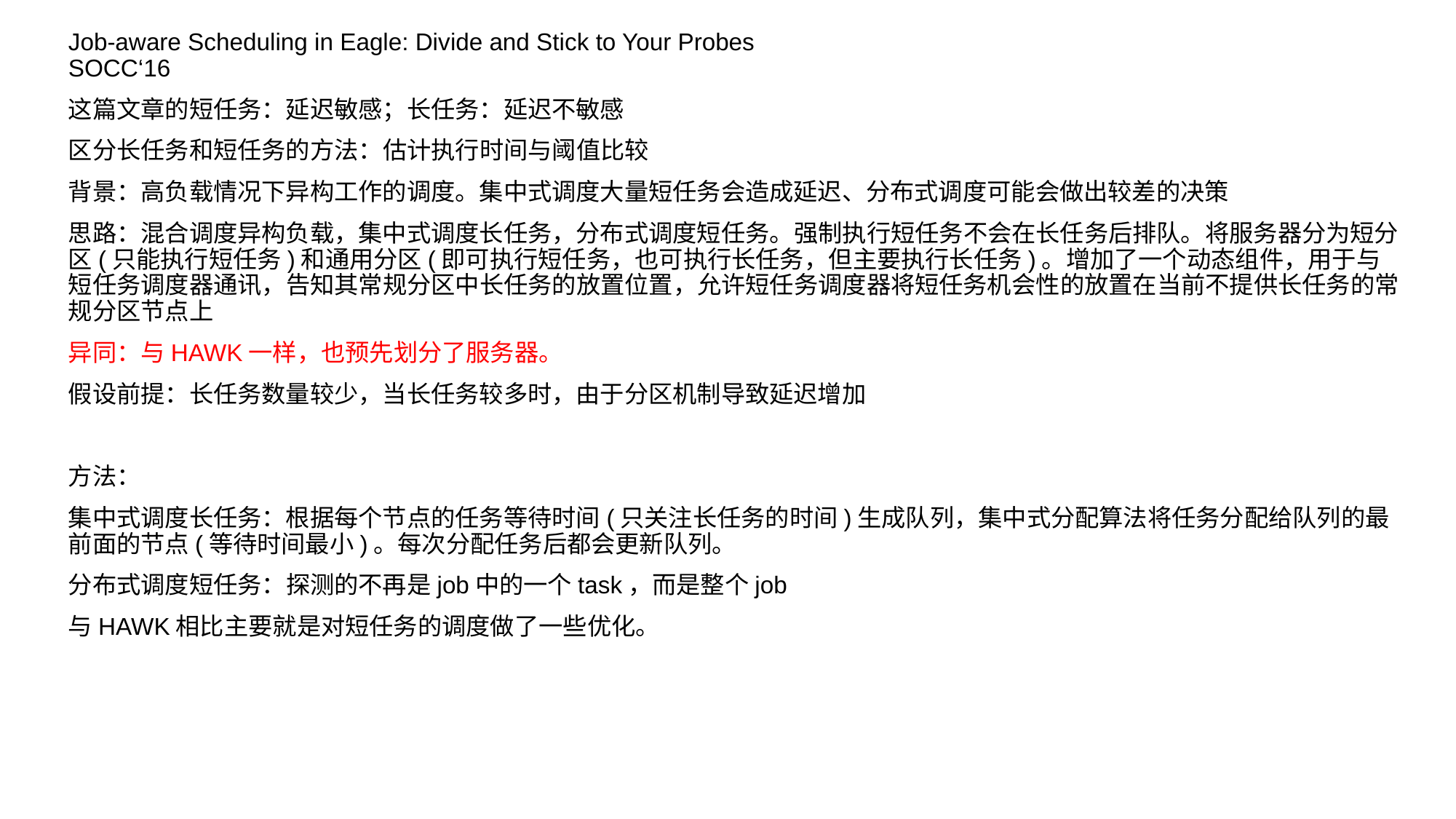

Job-aware Scheduling in Eagle: Divide and Stick to Your Probes
SOCC‘16
这篇文章的短任务：延迟敏感；长任务：延迟不敏感
区分长任务和短任务的方法：估计执行时间与阈值比较
背景：高负载情况下异构工作的调度。集中式调度大量短任务会造成延迟、分布式调度可能会做出较差的决策
思路：混合调度异构负载，集中式调度长任务，分布式调度短任务。强制执行短任务不会在长任务后排队。将服务器分为短分区(只能执行短任务)和通用分区(即可执行短任务，也可执行长任务，但主要执行长任务)。增加了一个动态组件，用于与短任务调度器通讯，告知其常规分区中长任务的放置位置，允许短任务调度器将短任务机会性的放置在当前不提供长任务的常规分区节点上
异同：与HAWK一样，也预先划分了服务器。
假设前提：长任务数量较少，当长任务较多时，由于分区机制导致延迟增加

方法：
集中式调度长任务：根据每个节点的任务等待时间(只关注长任务的时间)生成队列，集中式分配算法将任务分配给队列的最前面的节点(等待时间最小)。每次分配任务后都会更新队列。
分布式调度短任务：探测的不再是job中的一个task，而是整个job
与HAWK相比主要就是对短任务的调度做了一些优化。